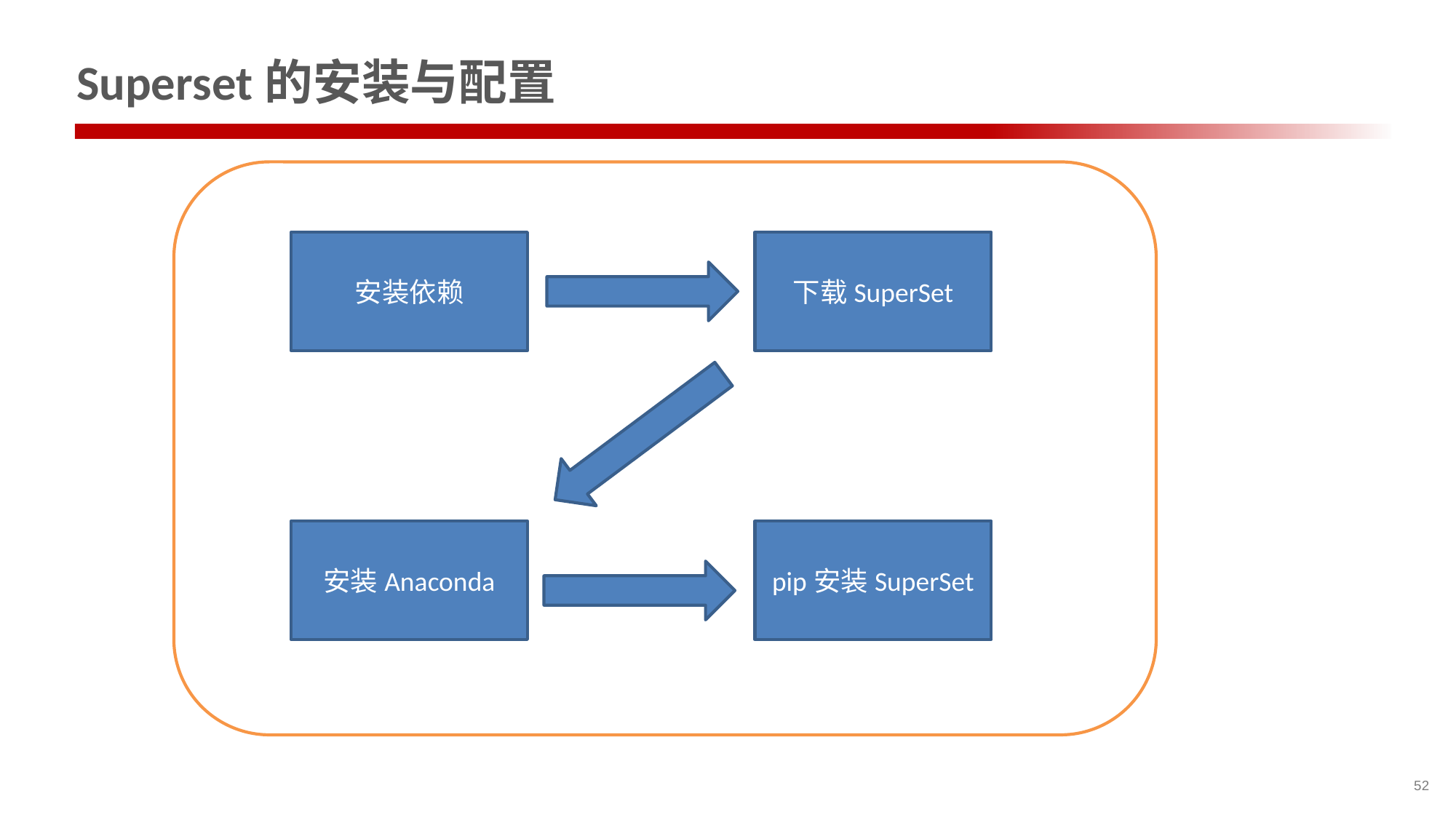

# Superset的安装与配置

安装依赖
下载SuperSet

安装Anaconda
pip安装SuperSet

52